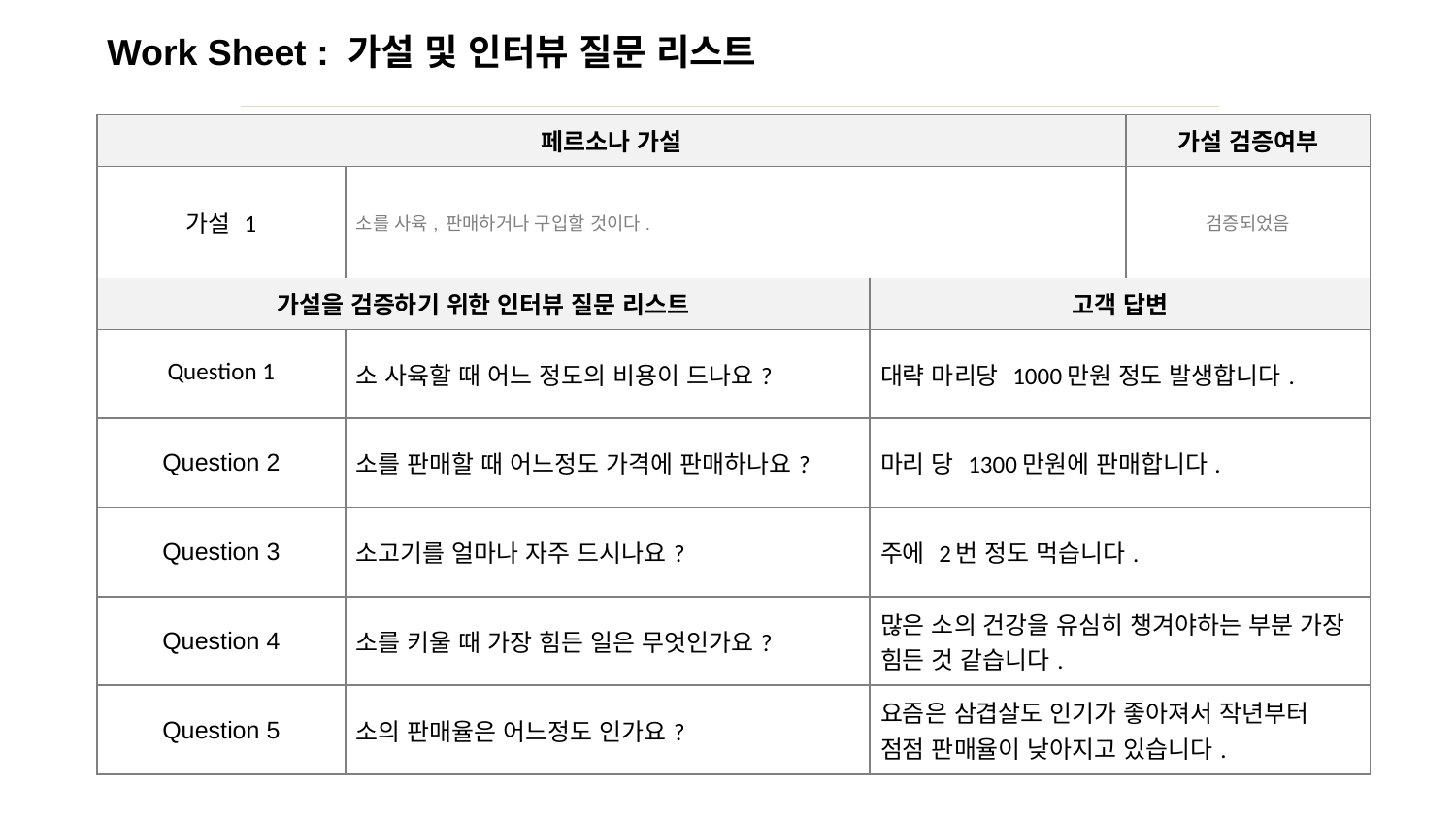

Work Sheet : 가설 및 인터뷰 질문 리스트
| 페르소나 가설 |  |  | 가설 검증여부 |
| --- | --- | --- | --- |
| 가설 1 | 소를 사육, 판매하거나 구입할 것이다. |  | 검증되었음 |
| 가설을 검증하기 위한 인터뷰 질문 리스트 |  | 고객 답변 |  |
| Question 1 | 소 사육할 때 어느 정도의 비용이 드나요? | 대략 마리당 1000만원 정도 발생합니다. |  |
| Question 2 | 소를 판매할 때 어느정도 가격에 판매하나요? | 마리 당 1300만원에 판매합니다. |  |
| Question 3 | 소고기를 얼마나 자주 드시나요? | 주에 2번 정도 먹습니다. |  |
| Question 4 | 소를 키울 때 가장 힘든 일은 무엇인가요? | 많은 소의 건강을 유심히 챙겨야하는 부분 가장 힘든 것 같습니다. |  |
| Question 5 | 소의 판매율은 어느정도 인가요? | 요즘은 삼겹살도 인기가 좋아져서 작년부터 점점 판매율이 낮아지고 있습니다. |  |